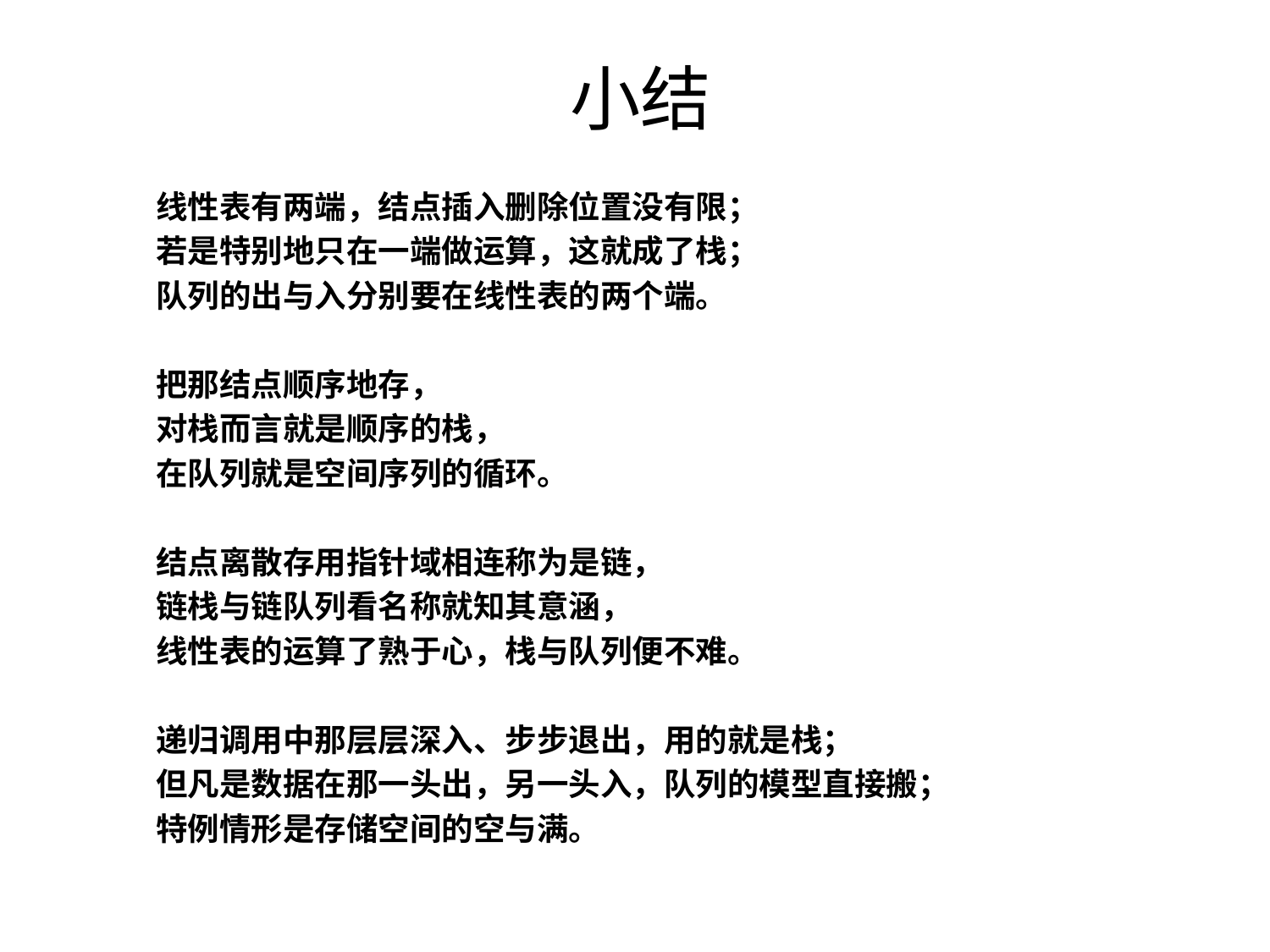

# 小结
线性表有两端，结点插入删除位置没有限；
若是特别地只在一端做运算，这就成了栈；
队列的出与入分别要在线性表的两个端。

把那结点顺序地存，
对栈而言就是顺序的栈，
在队列就是空间序列的循环。

结点离散存用指针域相连称为是链，
链栈与链队列看名称就知其意涵，
线性表的运算了熟于心，栈与队列便不难。

递归调用中那层层深入、步步退出，用的就是栈；
但凡是数据在那一头出，另一头入，队列的模型直接搬；
特例情形是存储空间的空与满。

175